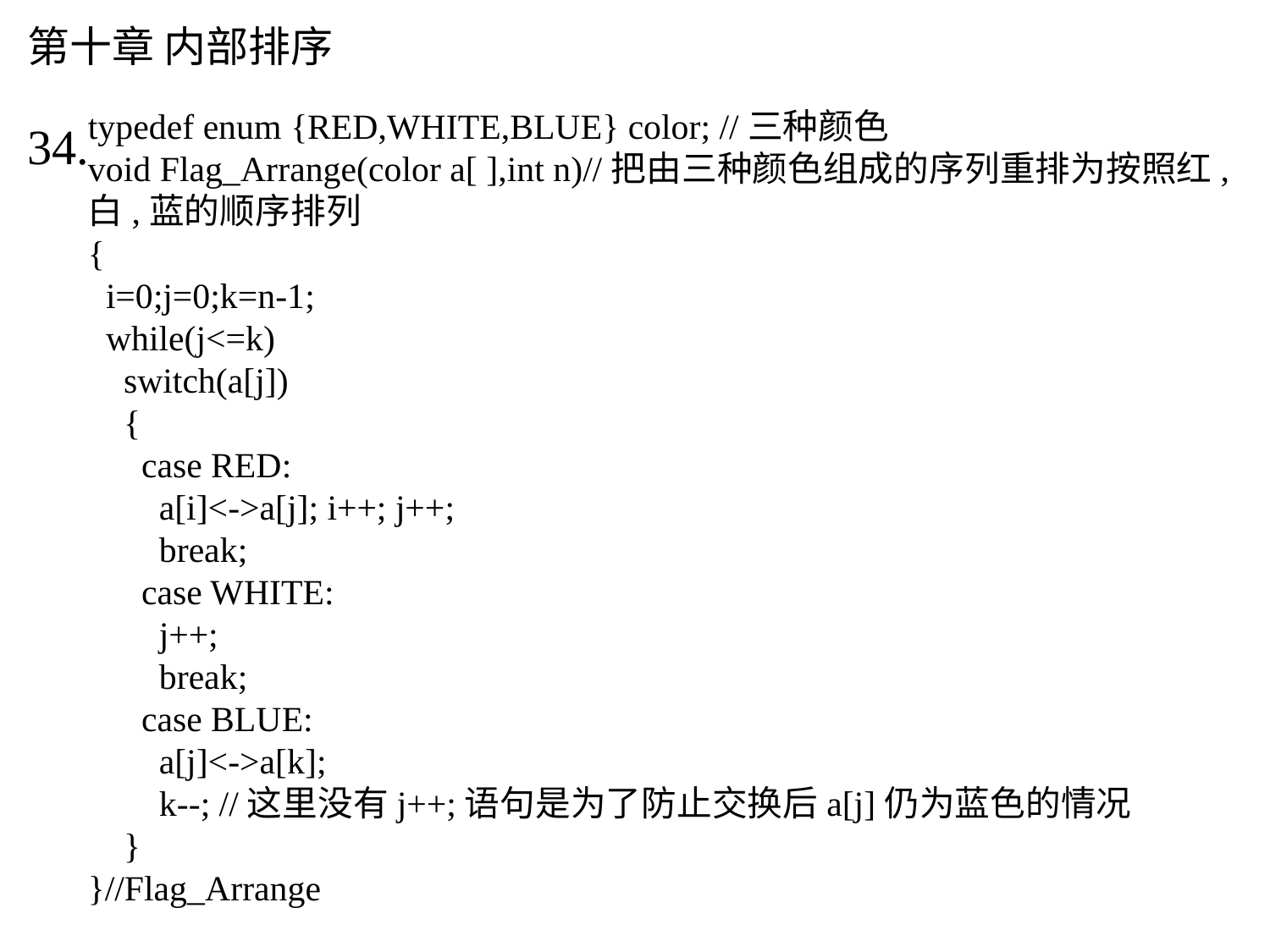

# 第十章 内部排序
34.
typedef enum {RED,WHITE,BLUE} color; //三种颜色
void Flag_Arrange(color a[ ],int n)//把由三种颜色组成的序列重排为按照红,白,蓝的顺序排列
{
  i=0;j=0;k=n-1;
  while(j<=k)
    switch(a[j])
    {
      case RED:
        a[i]<->a[j]; i++; j++;
        break;
      case WHITE:
        j++;
        break;
      case BLUE:
        a[j]<->a[k];
        k--; //这里没有j++;语句是为了防止交换后a[j]仍为蓝色的情况
    }
}//Flag_Arrange